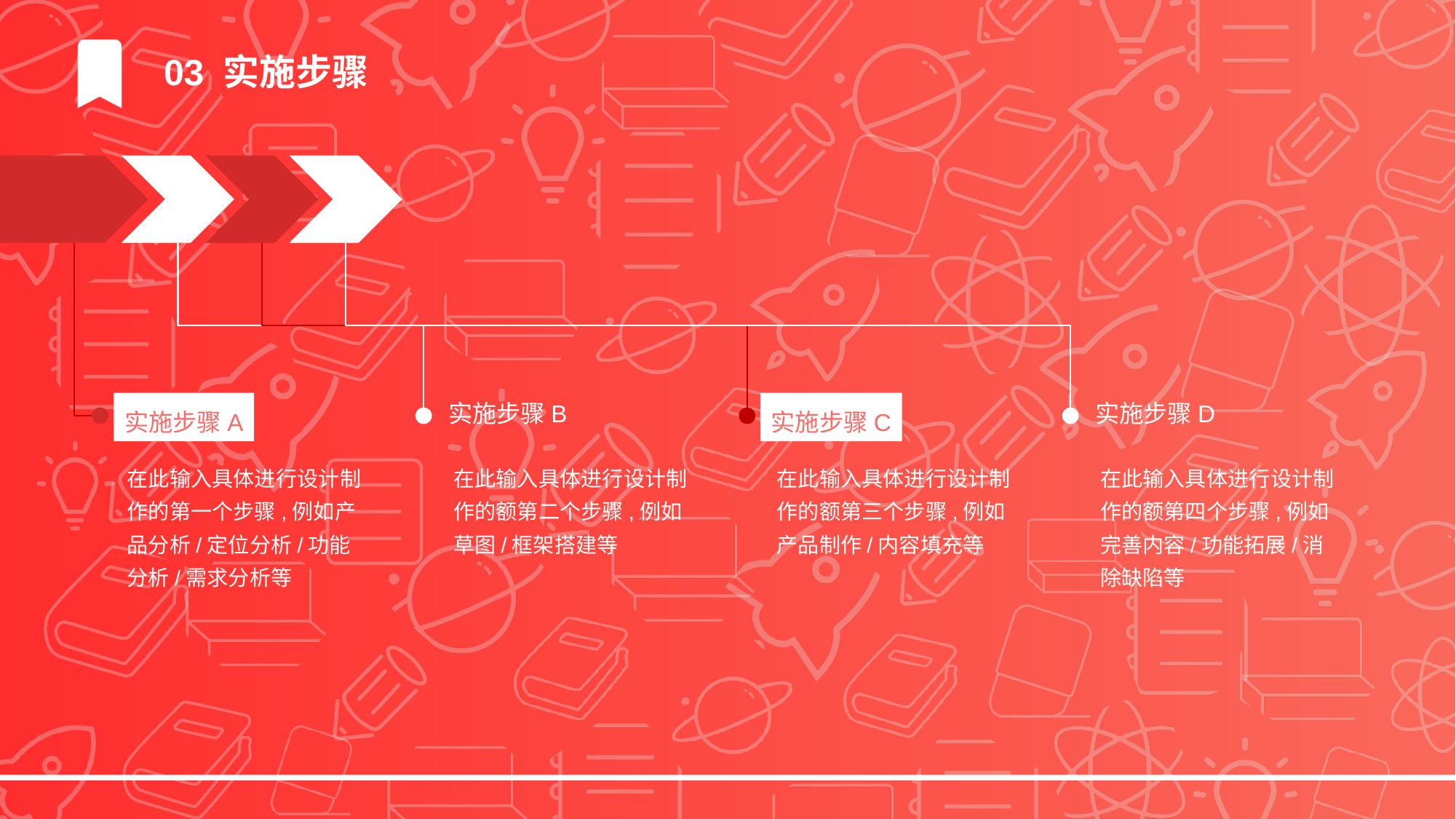

03 实施步骤

实施步骤A

在此输入具体进行设计制作的第一个步骤,例如产品分析/定位分析/功能分析/需求分析等
实施步骤B

在此输入具体进行设计制作的额第二个步骤,例如草图/框架搭建等
实施步骤C

在此输入具体进行设计制作的额第三个步骤,例如产品制作/内容填充等
实施步骤D

在此输入具体进行设计制作的额第四个步骤,例如完善内容/功能拓展/消除缺陷等